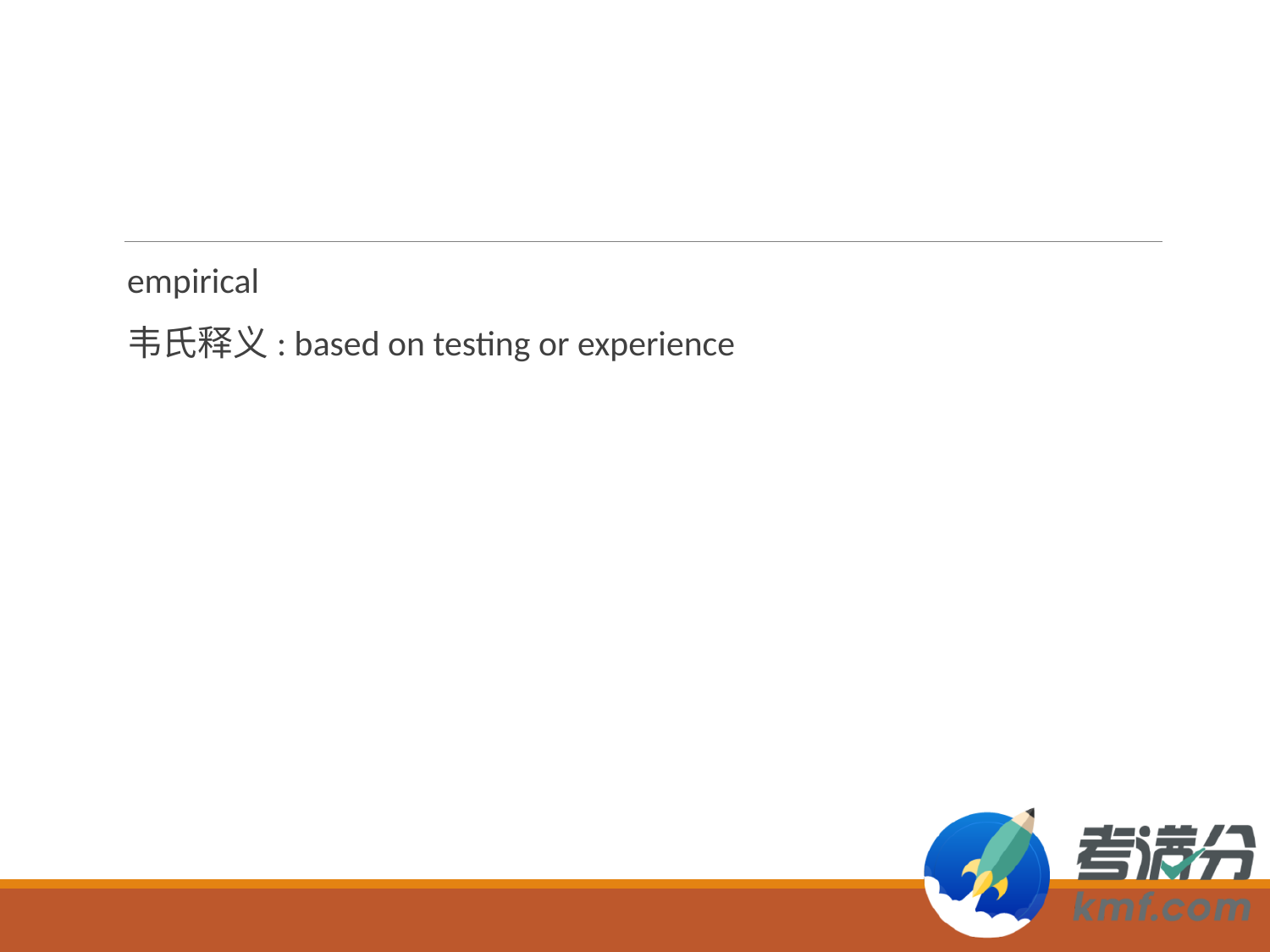

#
empirical
韦氏释义: based on testing or experience